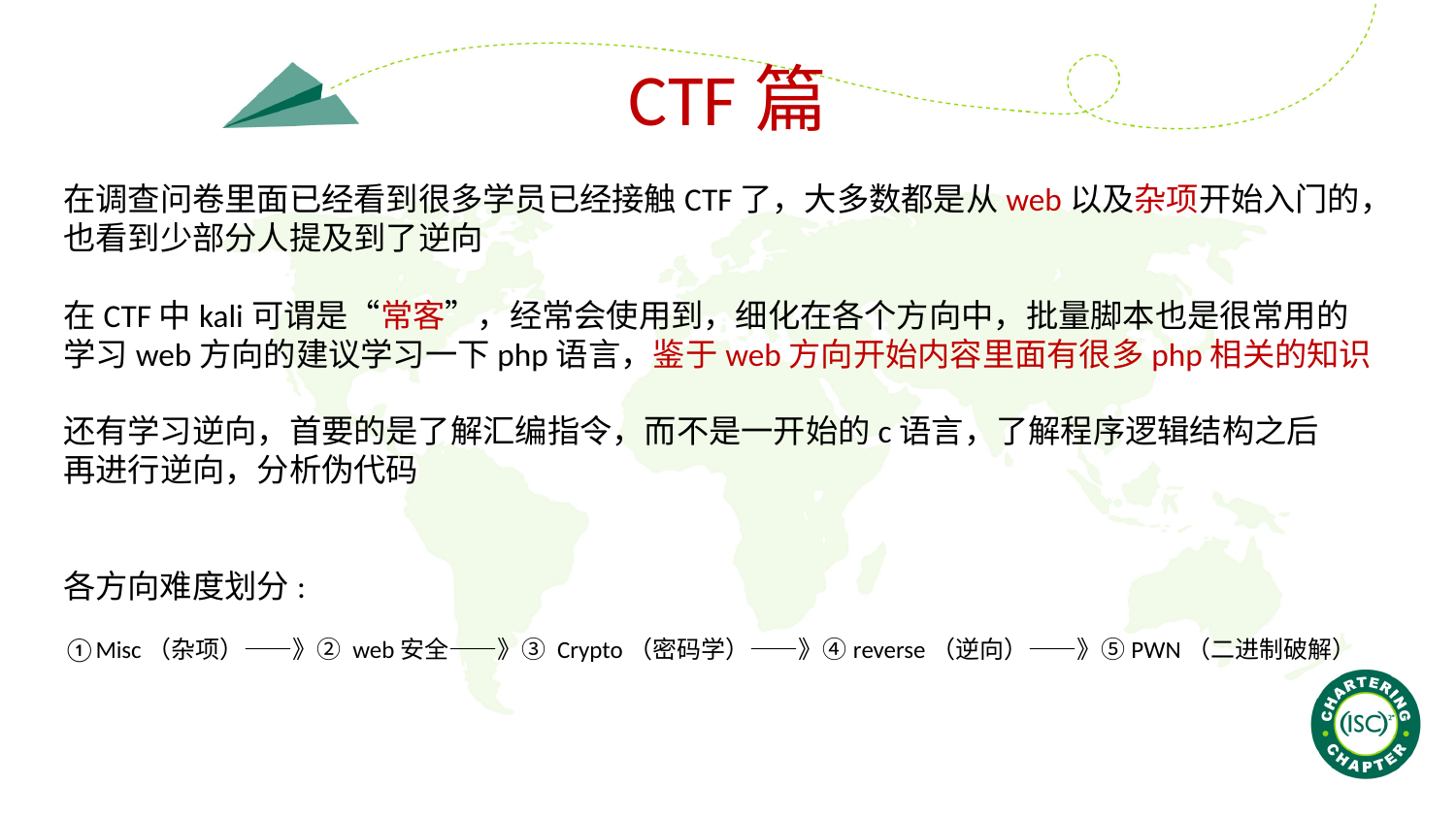

CTF篇

在调查问卷里面已经看到很多学员已经接触CTF了，大多数都是从web以及杂项开始入门的，
也看到少部分人提及到了逆向

在CTF中kali可谓是“常客”，经常会使用到，细化在各个方向中，批量脚本也是很常用的
学习web方向的建议学习一下php语言，鉴于web方向开始内容里面有很多php相关的知识

还有学习逆向，首要的是了解汇编指令，而不是一开始的c语言，了解程序逻辑结构之后
再进行逆向，分析伪代码

各方向难度划分:

①Misc（杂项）——》② web安全——》③ Crypto（密码学）——》④reverse（逆向）——》⑤PWN（二进制破解）